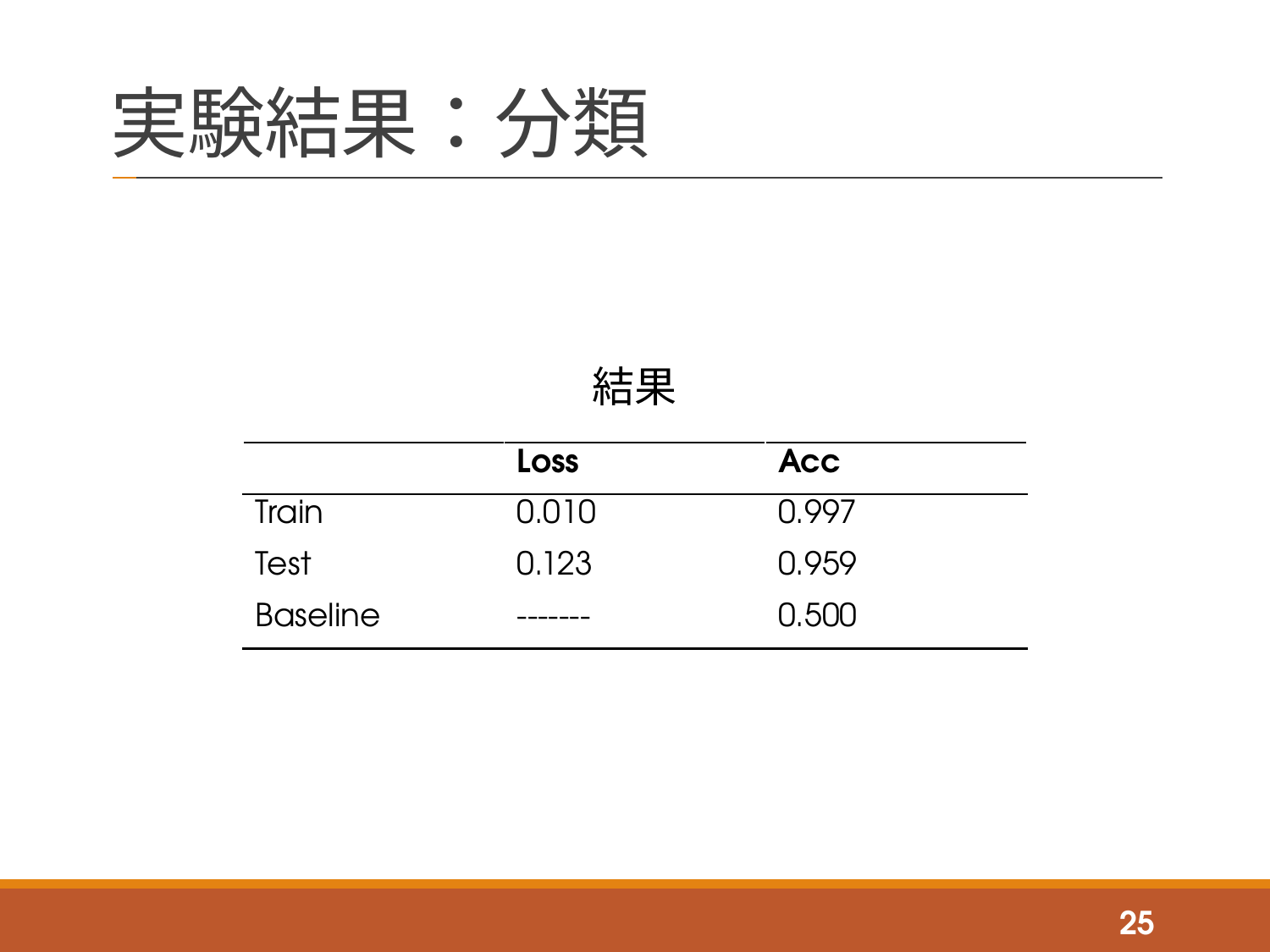

# 実験結果：分類
結果
|  | Loss | Acc |
| --- | --- | --- |
| Train | 0.010 | 0.997 |
| Test | 0.123 | 0.959 |
| Baseline | ------- | 0.500 |
25